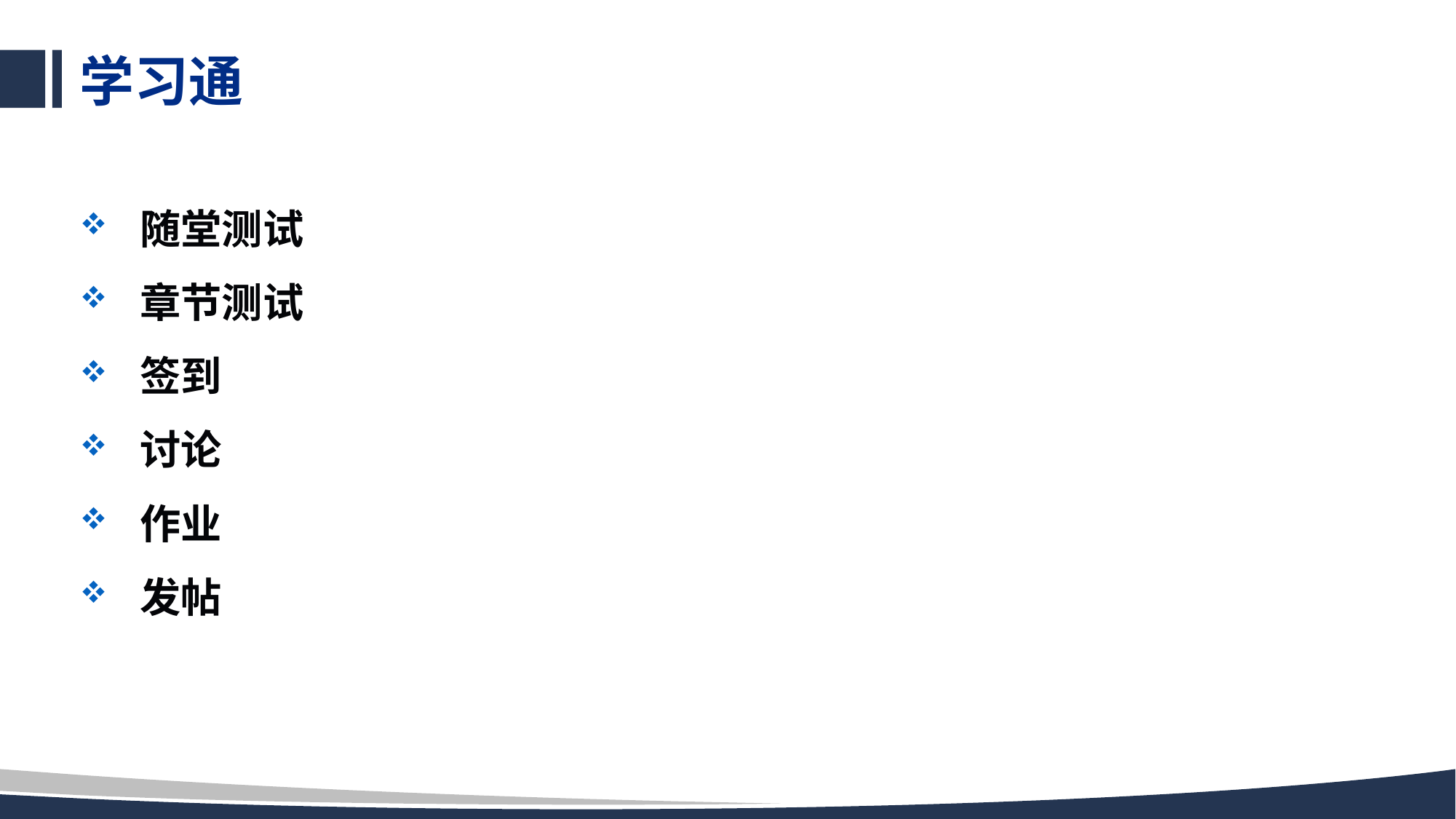

# 学习通
 随堂测试
 章节测试
 签到
 讨论
 作业
 发帖